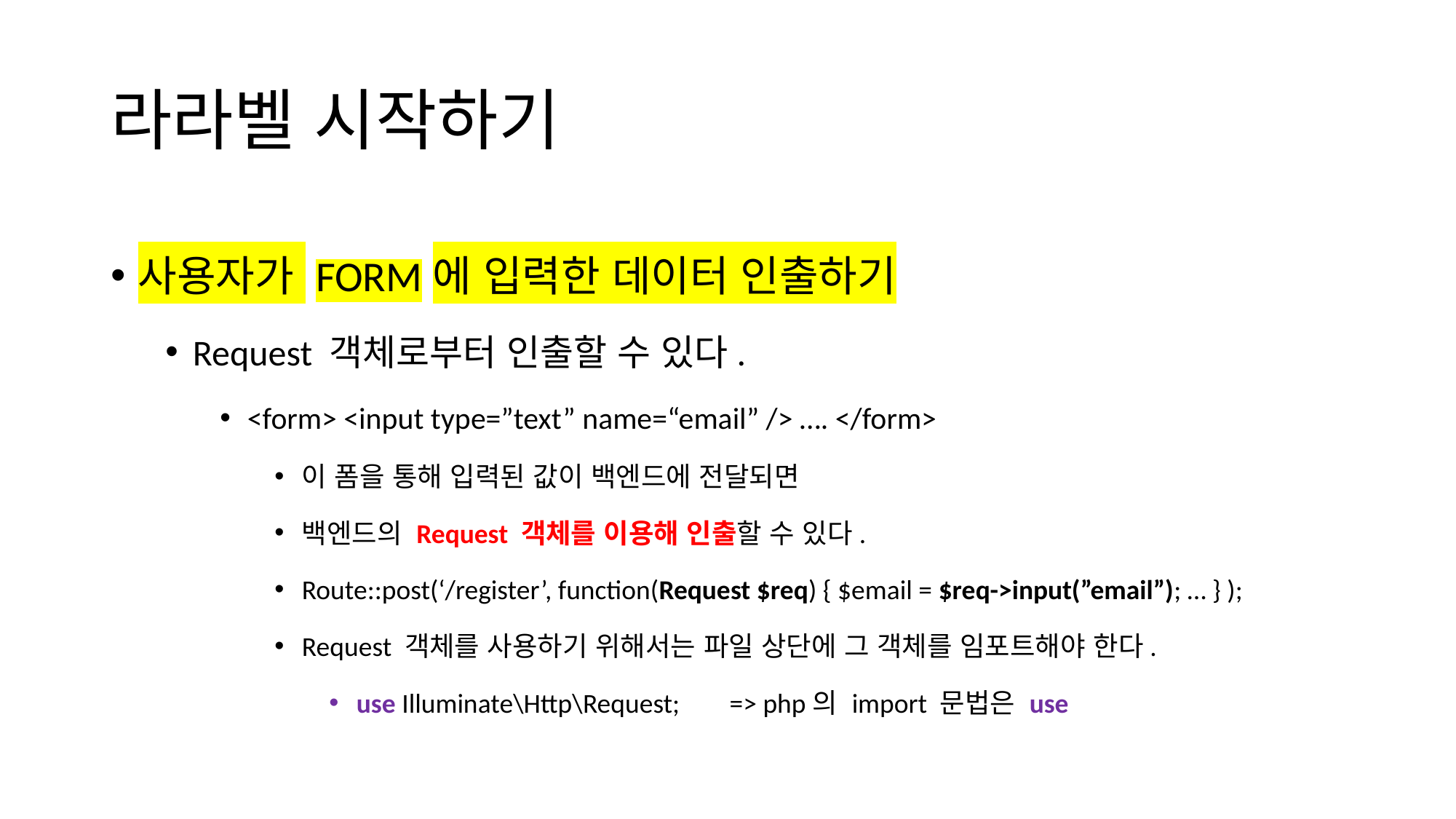

# 라라벨 시작하기
사용자가 FORM에 입력한 데이터 인출하기
Request 객체로부터 인출할 수 있다.
<form> <input type=”text” name=“email” /> …. </form>
이 폼을 통해 입력된 값이 백엔드에 전달되면
백엔드의 Request 객체를 이용해 인출할 수 있다.
Route::post(‘/register’, function(Request $req) { $email = $req->input(”email”); … } );
Request 객체를 사용하기 위해서는 파일 상단에 그 객체를 임포트해야 한다.
use Illuminate\Http\Request;        => php의 import 문법은 use